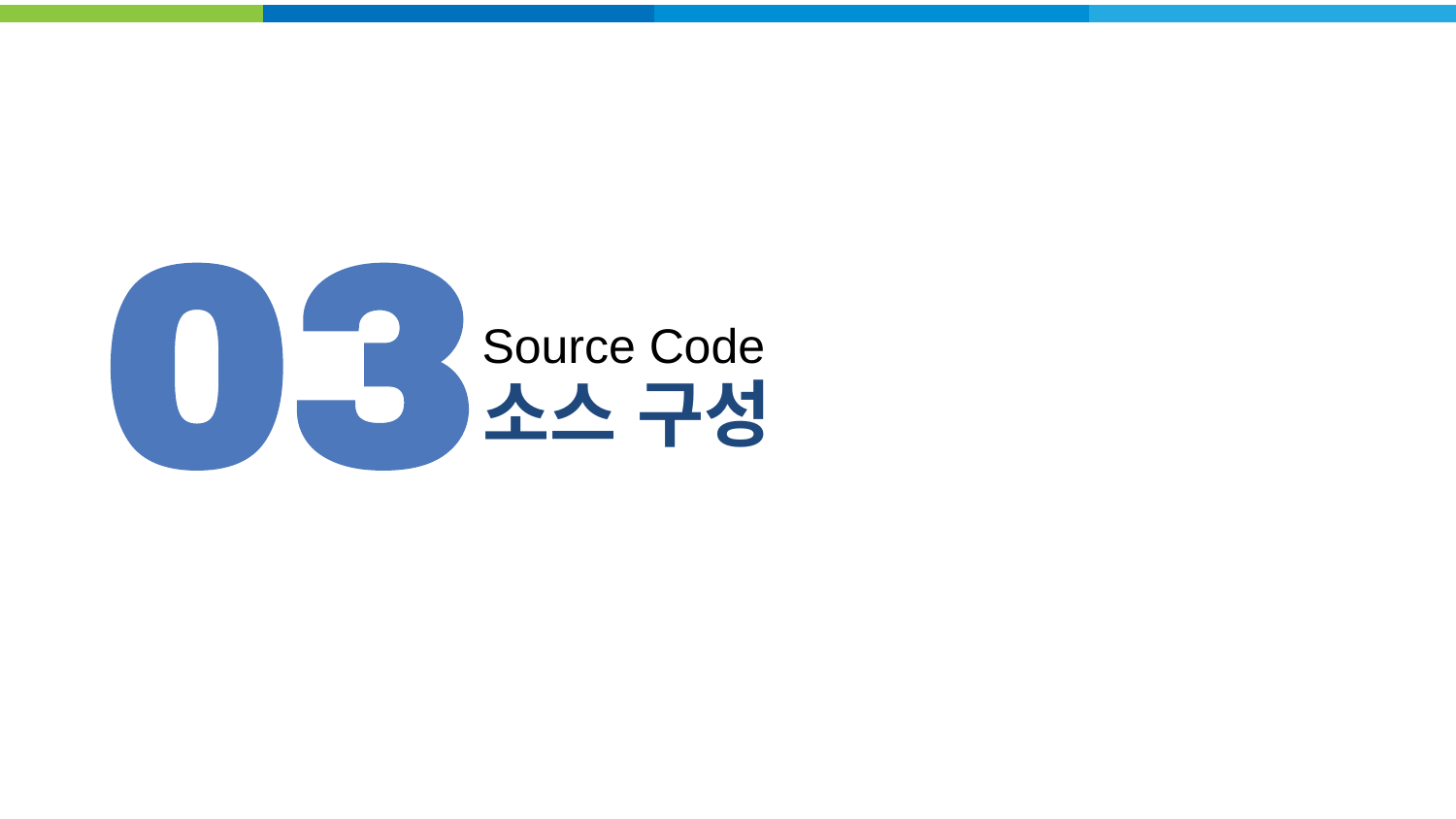

|  |  |  |  |
| --- | --- | --- | --- |
Source Code
03
소스 구성